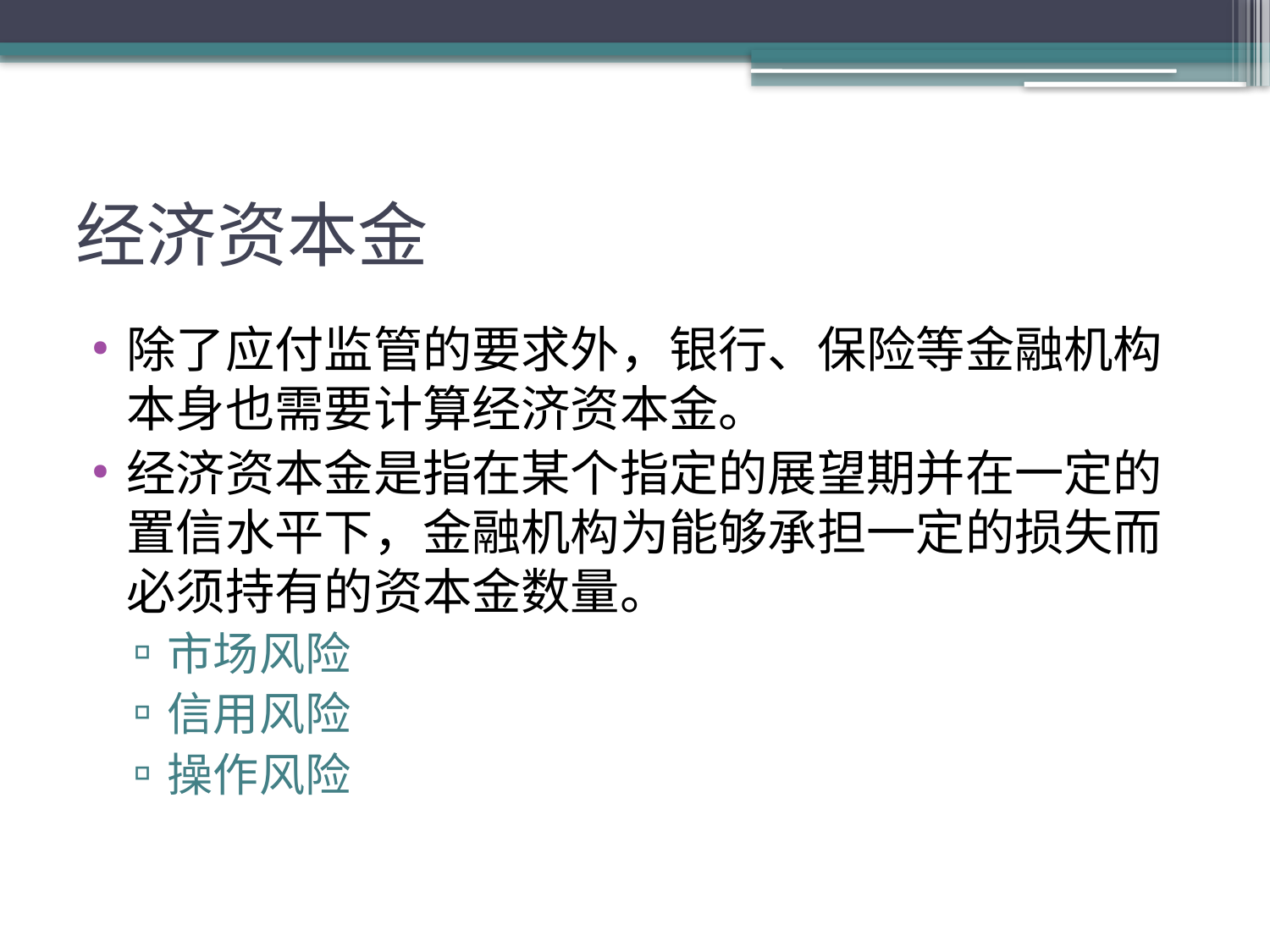

# 经济资本金
除了应付监管的要求外，银行、保险等金融机构本身也需要计算经济资本金。
经济资本金是指在某个指定的展望期并在一定的置信水平下，金融机构为能够承担一定的损失而必须持有的资本金数量。
市场风险
信用风险
操作风险